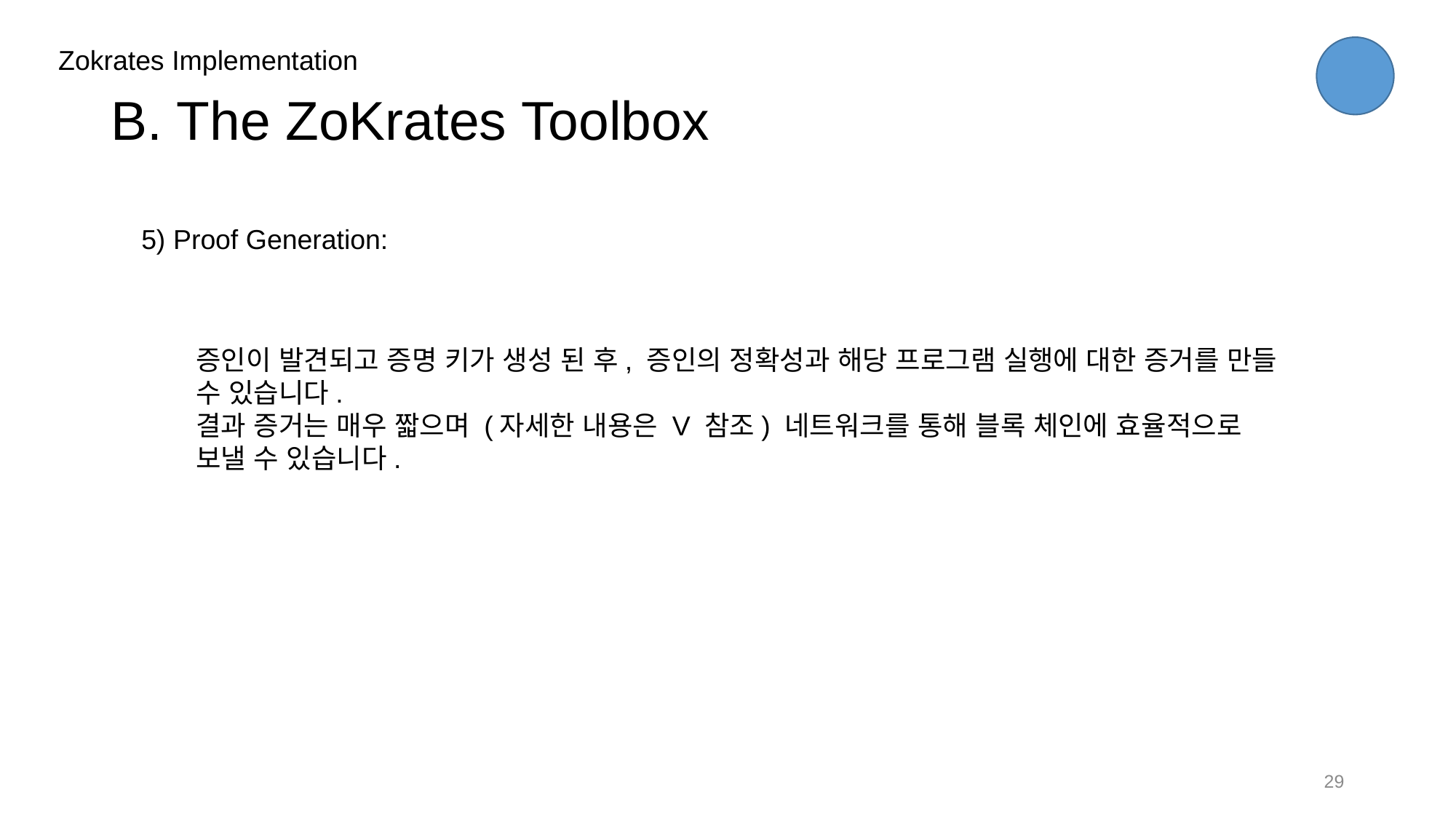

Zokrates Implementation

# B. The ZoKrates Toolbox
5) Proof Generation:
증인이 발견되고 증명 키가 생성 된 후, 증인의 정확성과 해당 프로그램 실행에 대한 증거를 만들 수 있습니다.
결과 증거는 매우 짧으며 (자세한 내용은 V 참조) 네트워크를 통해 블록 체인에 효율적으로 보낼 수 있습니다.
29